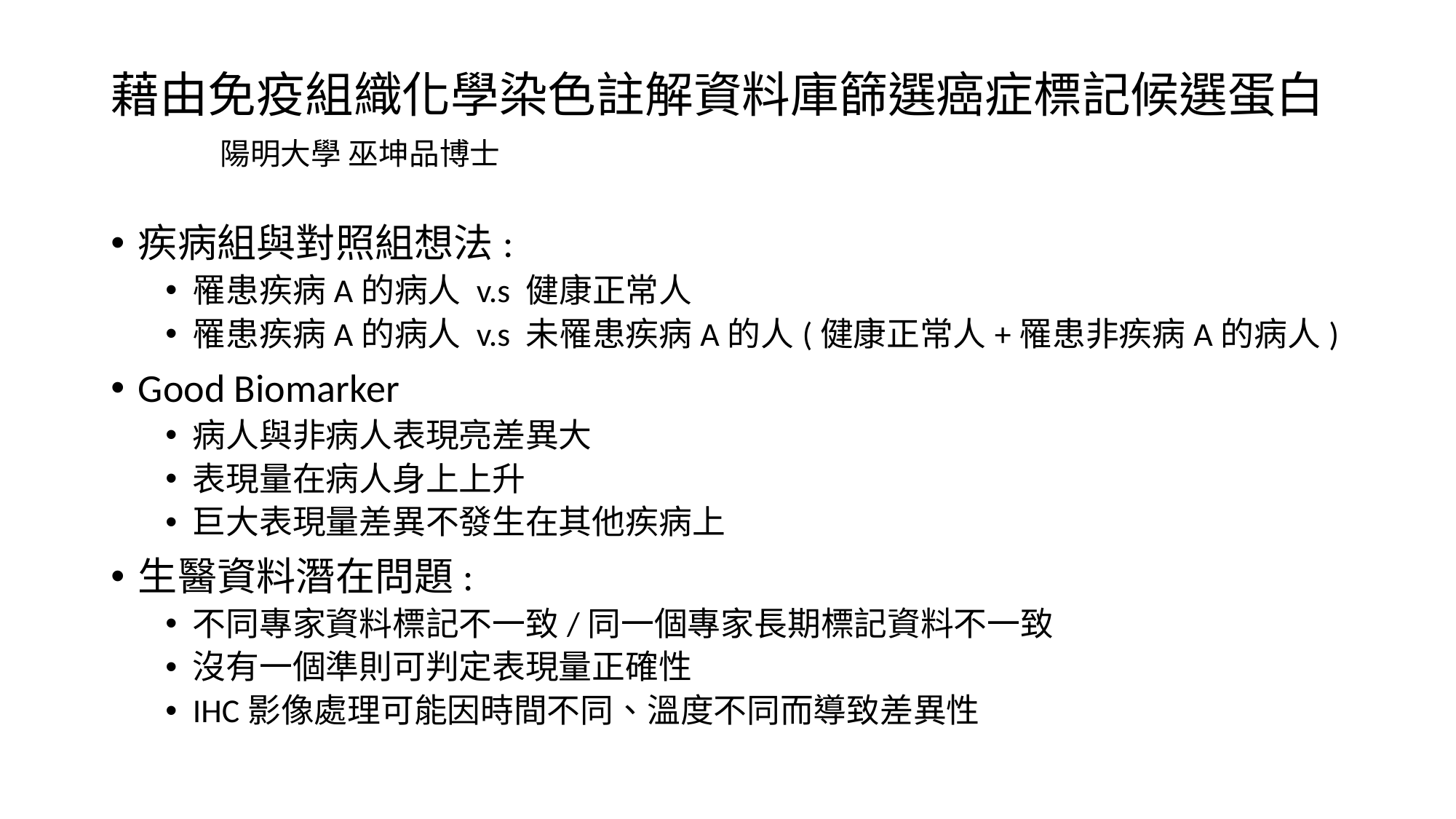

# 藉由免疫組織化學染色註解資料庫篩選癌症標記候選蛋白 陽明大學 巫坤品博士
疾病組與對照組想法:
罹患疾病A的病人 v.s 健康正常人
罹患疾病A的病人 v.s 未罹患疾病A的人(健康正常人+罹患非疾病A的病人)
Good Biomarker
病人與非病人表現亮差異大
表現量在病人身上上升
巨大表現量差異不發生在其他疾病上
生醫資料潛在問題:
不同專家資料標記不一致/同一個專家長期標記資料不一致
沒有一個準則可判定表現量正確性
IHC影像處理可能因時間不同、溫度不同而導致差異性